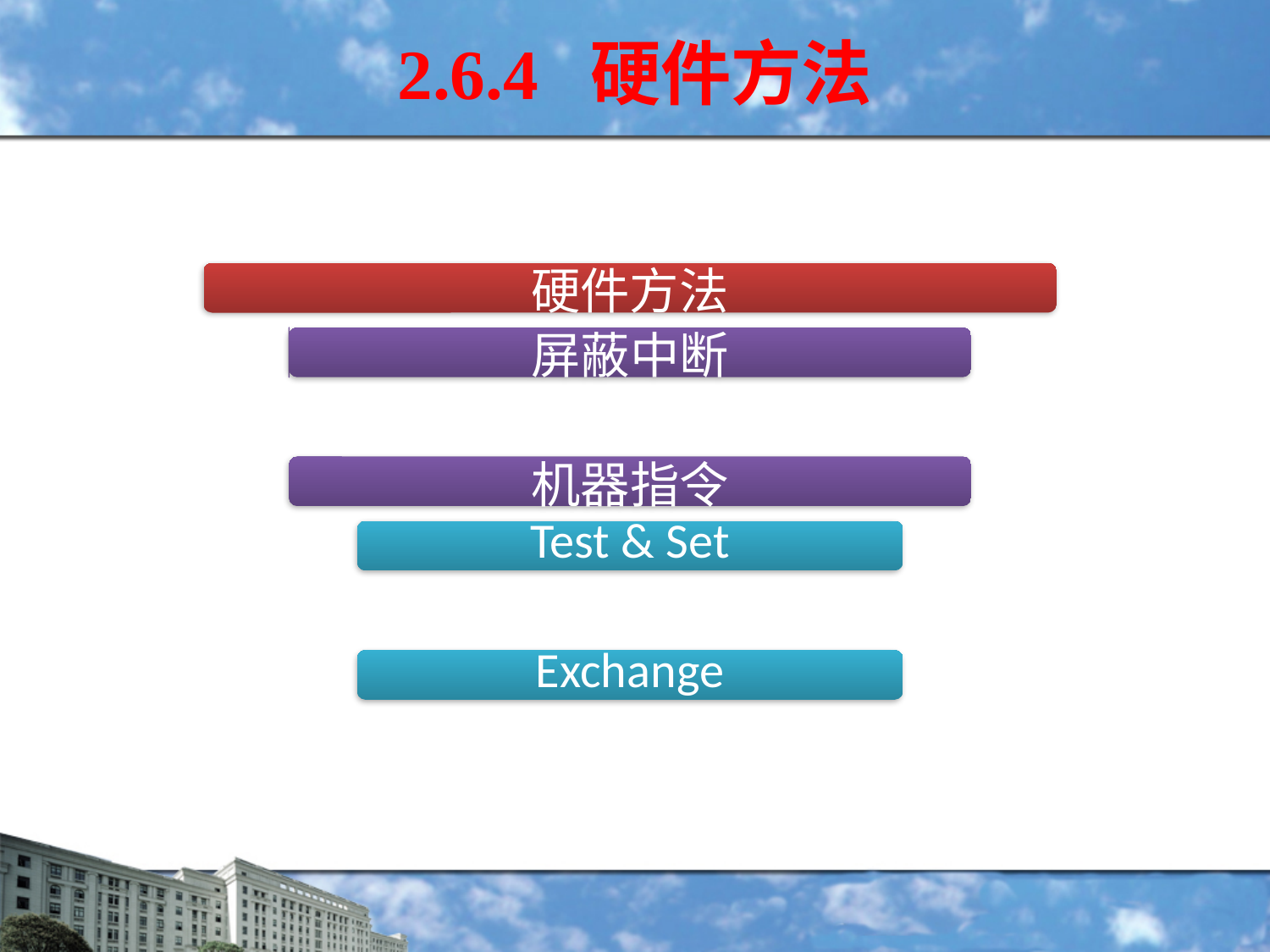

2.6.4  硬件方法
硬件方法
屏蔽中断
机器指令
Test & Set
Exchange